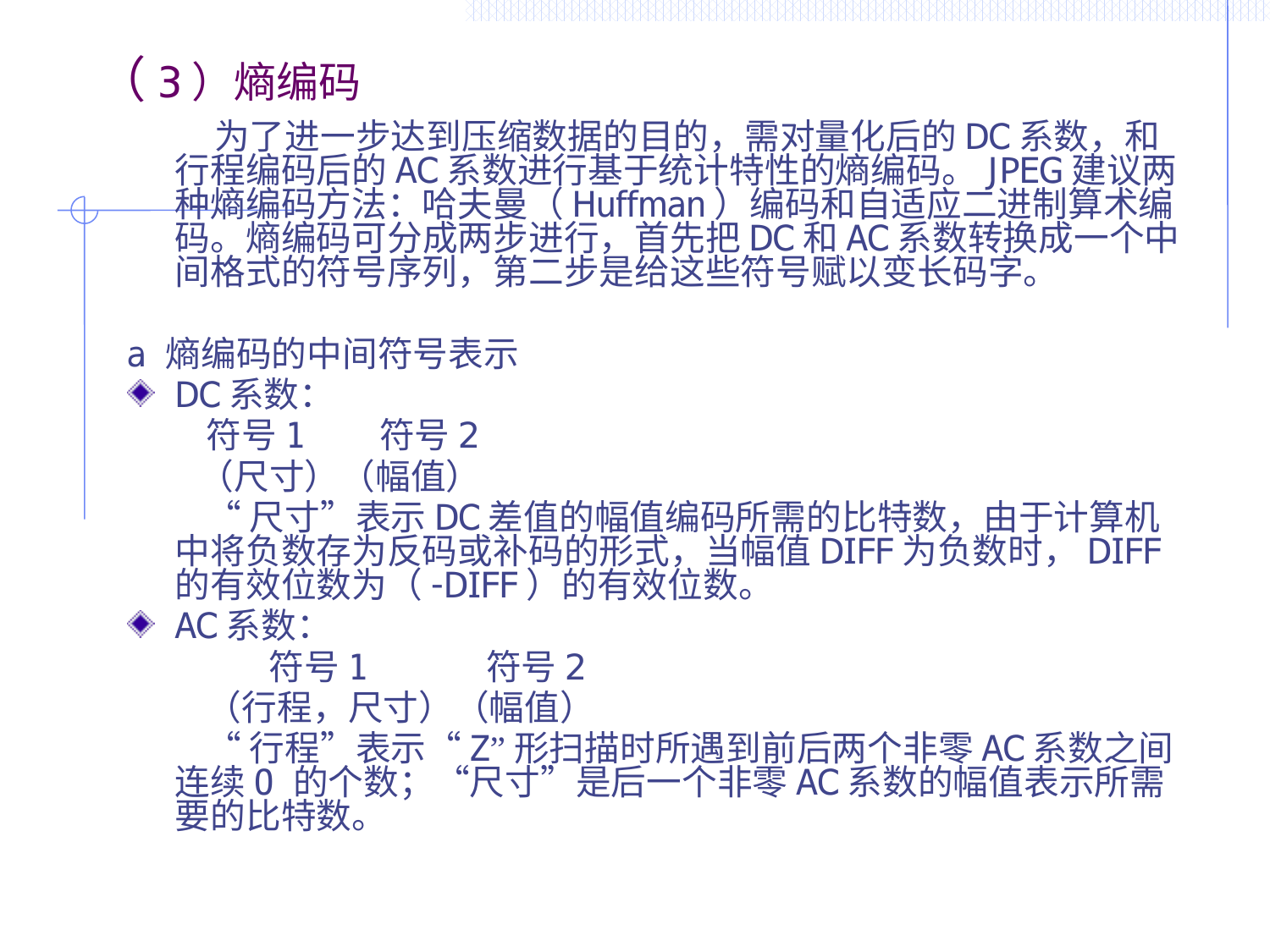

# （3）熵编码
          为了进一步达到压缩数据的目的，需对量化后的DC系数，和行程编码后的AC系数进行基于统计特性的熵编码。JPEG建议两种熵编码方法：哈夫曼（Huffman）编码和自适应二进制算术编码。熵编码可分成两步进行，首先把DC和AC系数转换成一个中间格式的符号序列，第二步是给这些符号赋以变长码字。

a 熵编码的中间符号表示
DC系数：
         符号1      符号2
        （尺寸）（幅值）
          “尺寸”表示DC差值的幅值编码所需的比特数，由于计算机中将负数存为反码或补码的形式，当幅值DIFF为负数时，DIFF的有效位数为（-DIFF）的有效位数。
AC系数：
                 符号1          符号2
         （行程，尺寸）（幅值）
          “行程”表示“Z”形扫描时所遇到前后两个非零AC系数之间连续0 的个数；“尺寸”是后一个非零AC系数的幅值表示所需要的比特数。